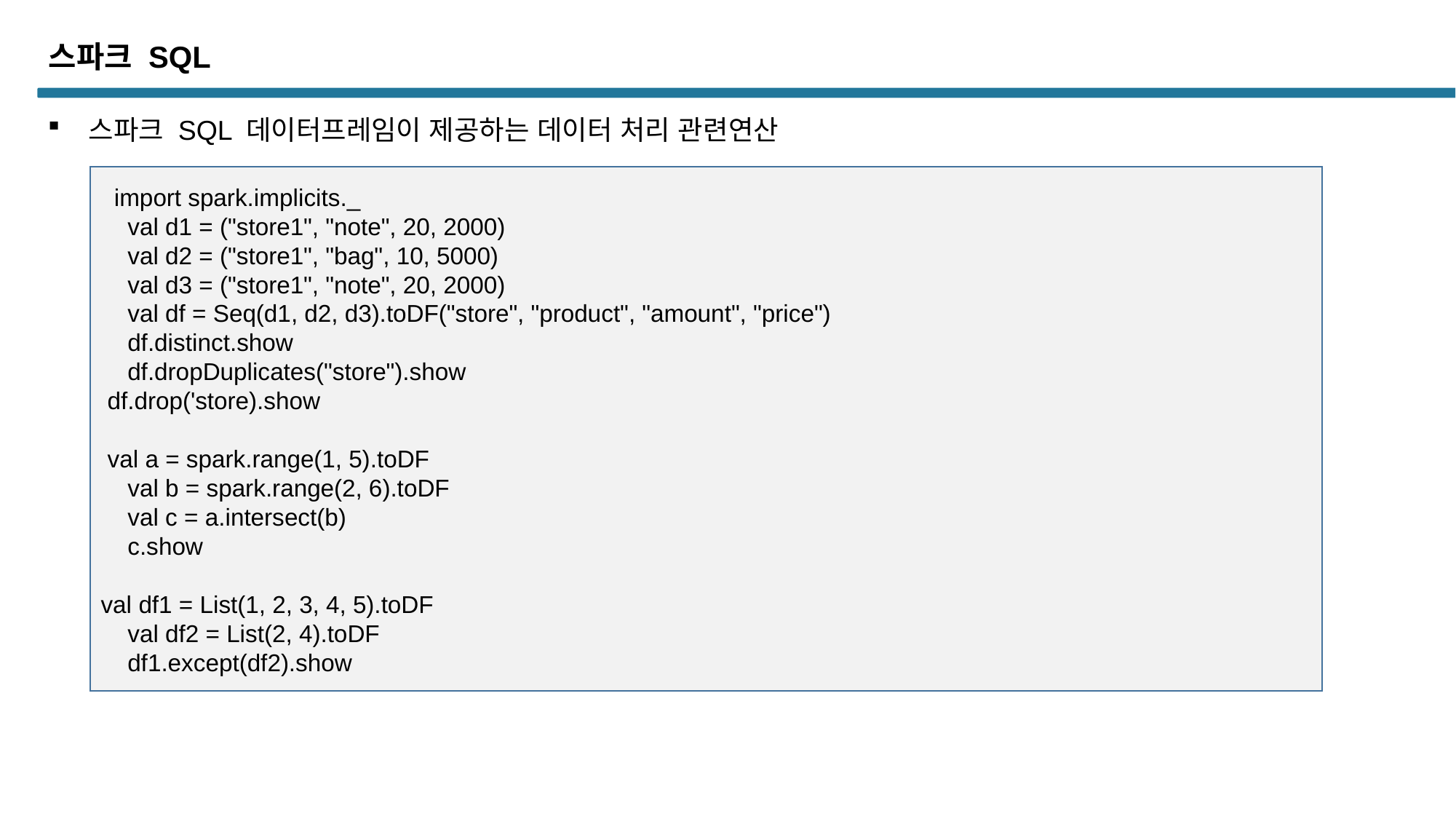

스파크 SQL
스파크 SQL 데이터프레임이 제공하는 데이터 처리 관련연산
  import spark.implicits._
    val d1 = ("store1", "note", 20, 2000)
    val d2 = ("store1", "bag", 10, 5000)
    val d3 = ("store1", "note", 20, 2000)
    val df = Seq(d1, d2, d3).toDF("store", "product", "amount", "price")
    df.distinct.show
    df.dropDuplicates("store").show
 df.drop('store).show

 val a = spark.range(1, 5).toDF
    val b = spark.range(2, 6).toDF
    val c = a.intersect(b)
    c.show

val df1 = List(1, 2, 3, 4, 5).toDF
    val df2 = List(2, 4).toDF
    df1.except(df2).show